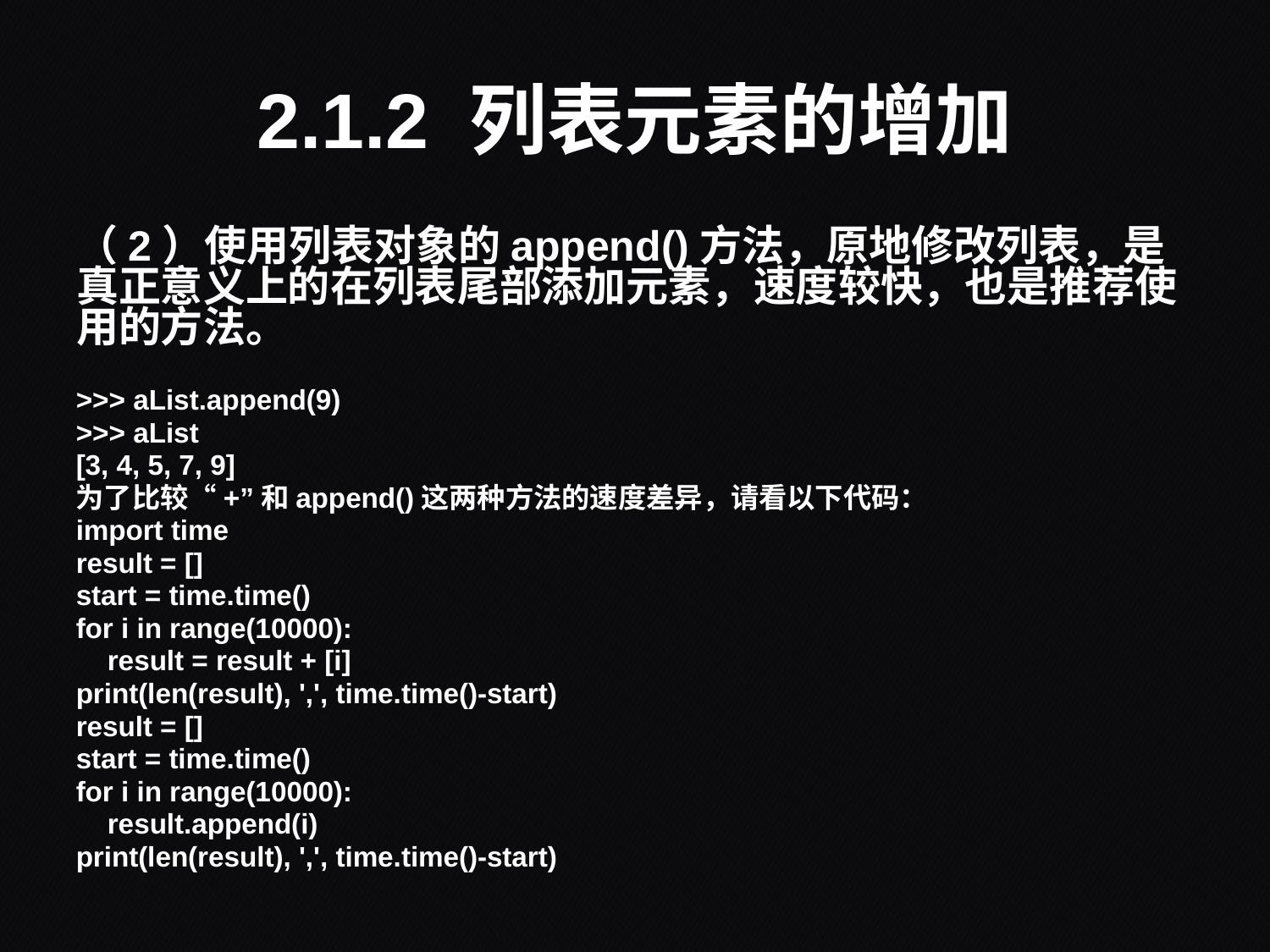

# 2.1.2 列表元素的增加
（2）使用列表对象的append()方法，原地修改列表，是真正意义上的在列表尾部添加元素，速度较快，也是推荐使用的方法。

>>> aList.append(9)
>>> aList
[3, 4, 5, 7, 9]
为了比较“+”和append()这两种方法的速度差异，请看以下代码：
import time
result = []
start = time.time()
for i in range(10000):
    result = result + [i]
print(len(result), ',', time.time()-start)
result = []
start = time.time()
for i in range(10000):
    result.append(i)
print(len(result), ',', time.time()-start)